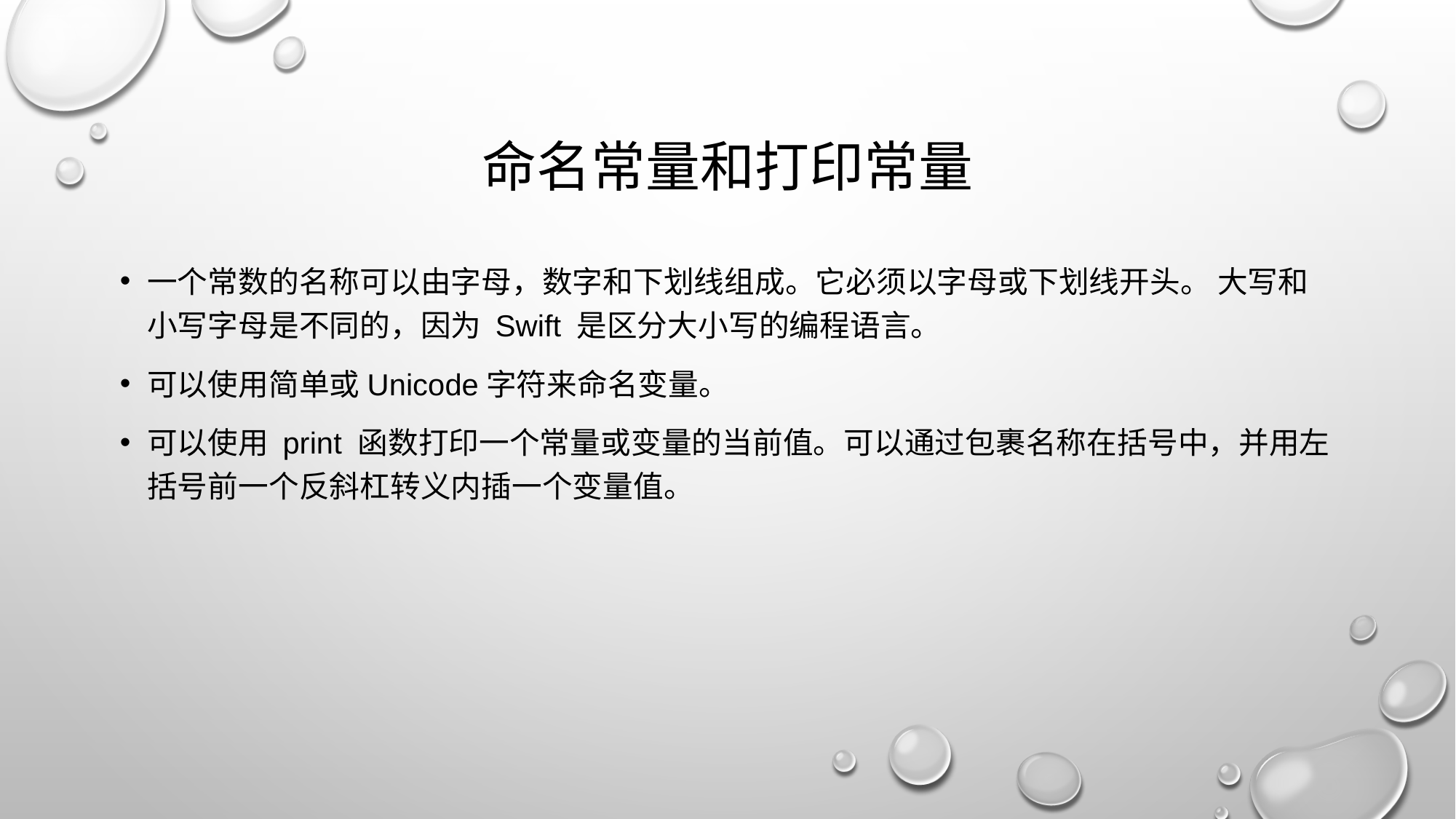

# 命名常量和打印常量
一个常数的名称可以由字母，数字和下划线组成。它必须以字母或下划线开头。 大写和小写字母是不同的，因为 Swift 是区分大小写的编程语言。
可以使用简单或Unicode字符来命名变量。
可以使用 print 函数打印一个常量或变量的当前值。可以通过包裹名称在括号中，并用左括号前一个反斜杠转义内插一个变量值。